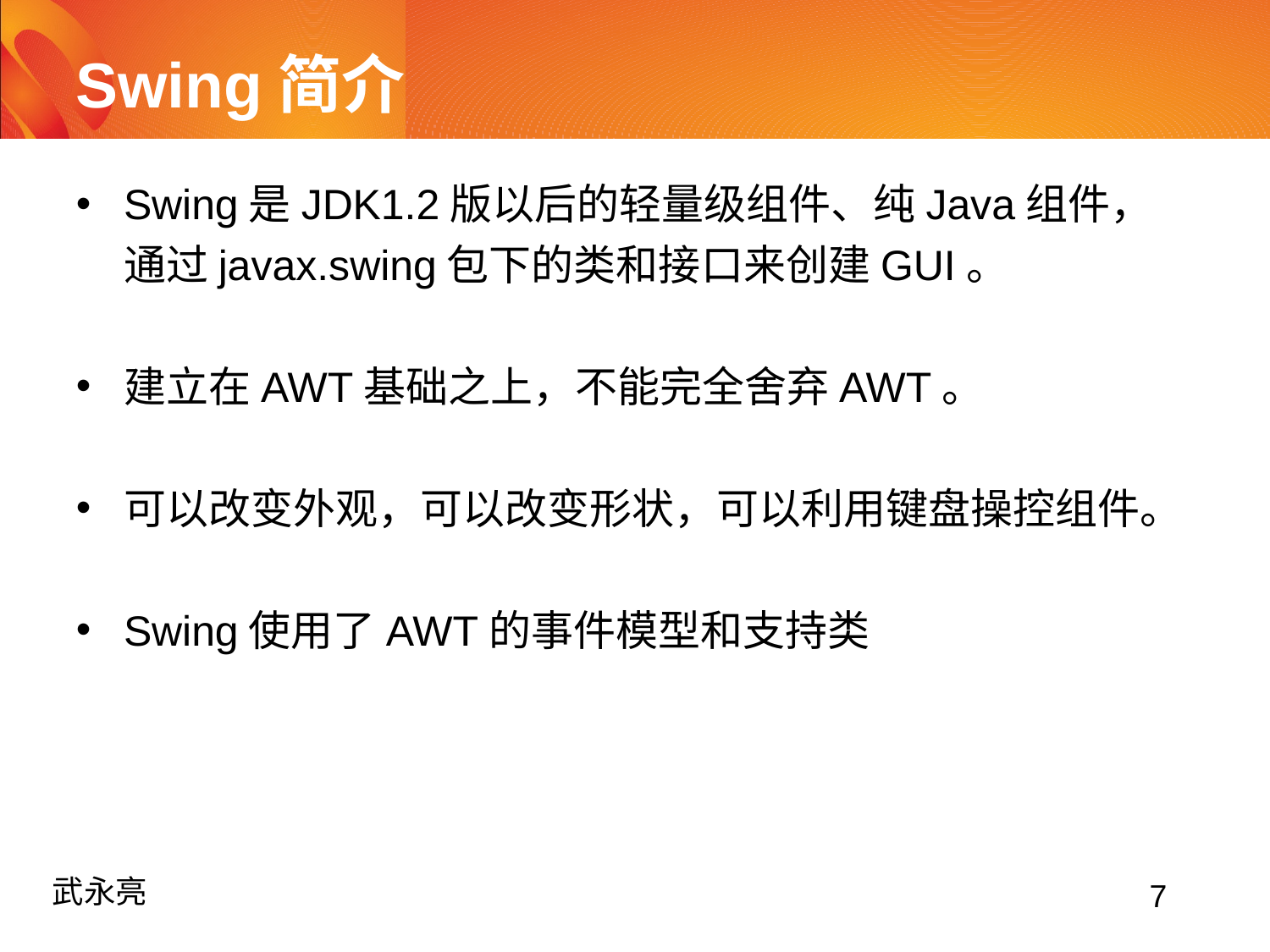

# Swing简介
Swing是JDK1.2版以后的轻量级组件、纯Java组件，通过javax.swing包下的类和接口来创建GUI。

建立在AWT基础之上，不能完全舍弃AWT。

可以改变外观，可以改变形状，可以利用键盘操控组件。

Swing使用了AWT的事件模型和支持类